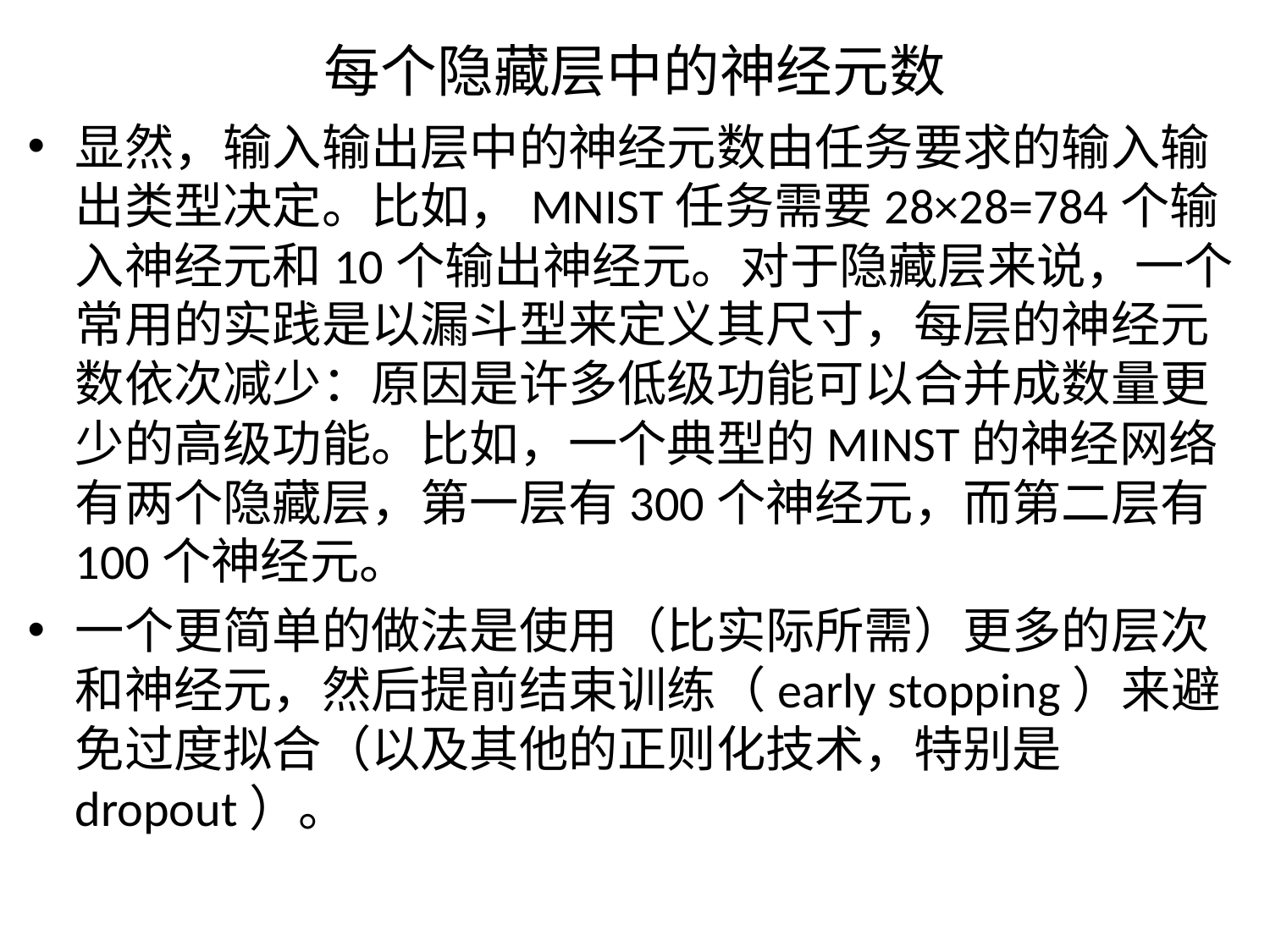

# 每个隐藏层中的神经元数
显然，输入输出层中的神经元数由任务要求的输入输出类型决定。比如，MNIST任务需要28×28=784个输入神经元和10个输出神经元。对于隐藏层来说，一个常用的实践是以漏斗型来定义其尺寸，每层的神经元数依次减少：原因是许多低级功能可以合并成数量更少的高级功能。比如，一个典型的MINST的神经网络有两个隐藏层，第一层有300个神经元，而第二层有100个神经元。
一个更简单的做法是使用（比实际所需）更多的层次和神经元，然后提前结束训练（early stopping）来避免过度拟合（以及其他的正则化技术，特别是dropout）。